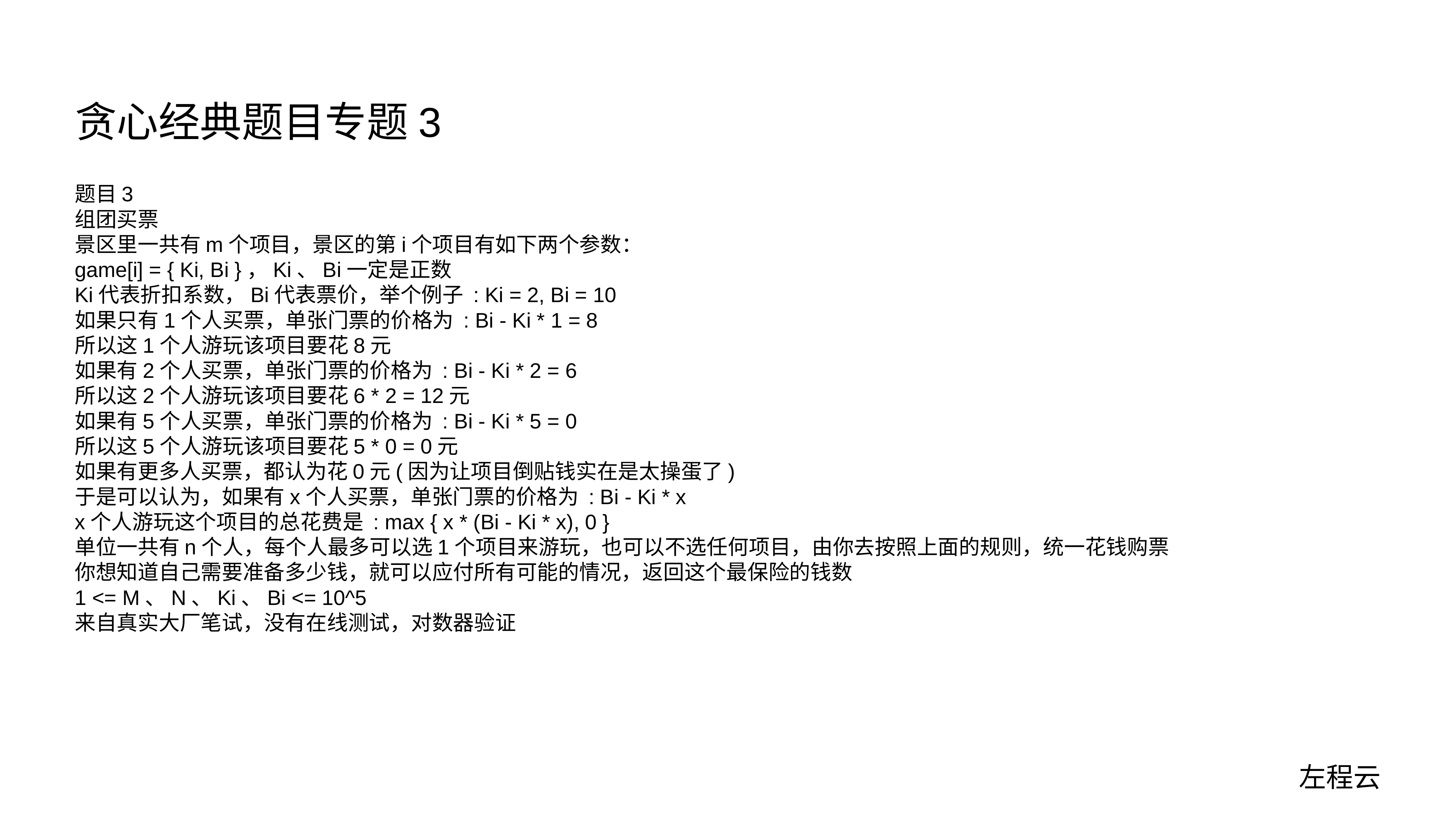

# 贪心经典题目专题3
题目3
组团买票
景区里一共有m个项目，景区的第i个项目有如下两个参数：
game[i] = { Ki, Bi }，Ki、Bi一定是正数
Ki代表折扣系数，Bi代表票价，举个例子 : Ki = 2, Bi = 10
如果只有1个人买票，单张门票的价格为 : Bi - Ki * 1 = 8
所以这1个人游玩该项目要花8元
如果有2个人买票，单张门票的价格为 : Bi - Ki * 2 = 6
所以这2个人游玩该项目要花6 * 2 = 12元
如果有5个人买票，单张门票的价格为 : Bi - Ki * 5 = 0
所以这5个人游玩该项目要花5 * 0 = 0元
如果有更多人买票，都认为花0元(因为让项目倒贴钱实在是太操蛋了)
于是可以认为，如果有x个人买票，单张门票的价格为 : Bi - Ki * x
x个人游玩这个项目的总花费是 : max { x * (Bi - Ki * x), 0 }
单位一共有n个人，每个人最多可以选1个项目来游玩，也可以不选任何项目，由你去按照上面的规则，统一花钱购票
你想知道自己需要准备多少钱，就可以应付所有可能的情况，返回这个最保险的钱数
1 <= M、N、Ki、Bi <= 10^5
来自真实大厂笔试，没有在线测试，对数器验证
左程云